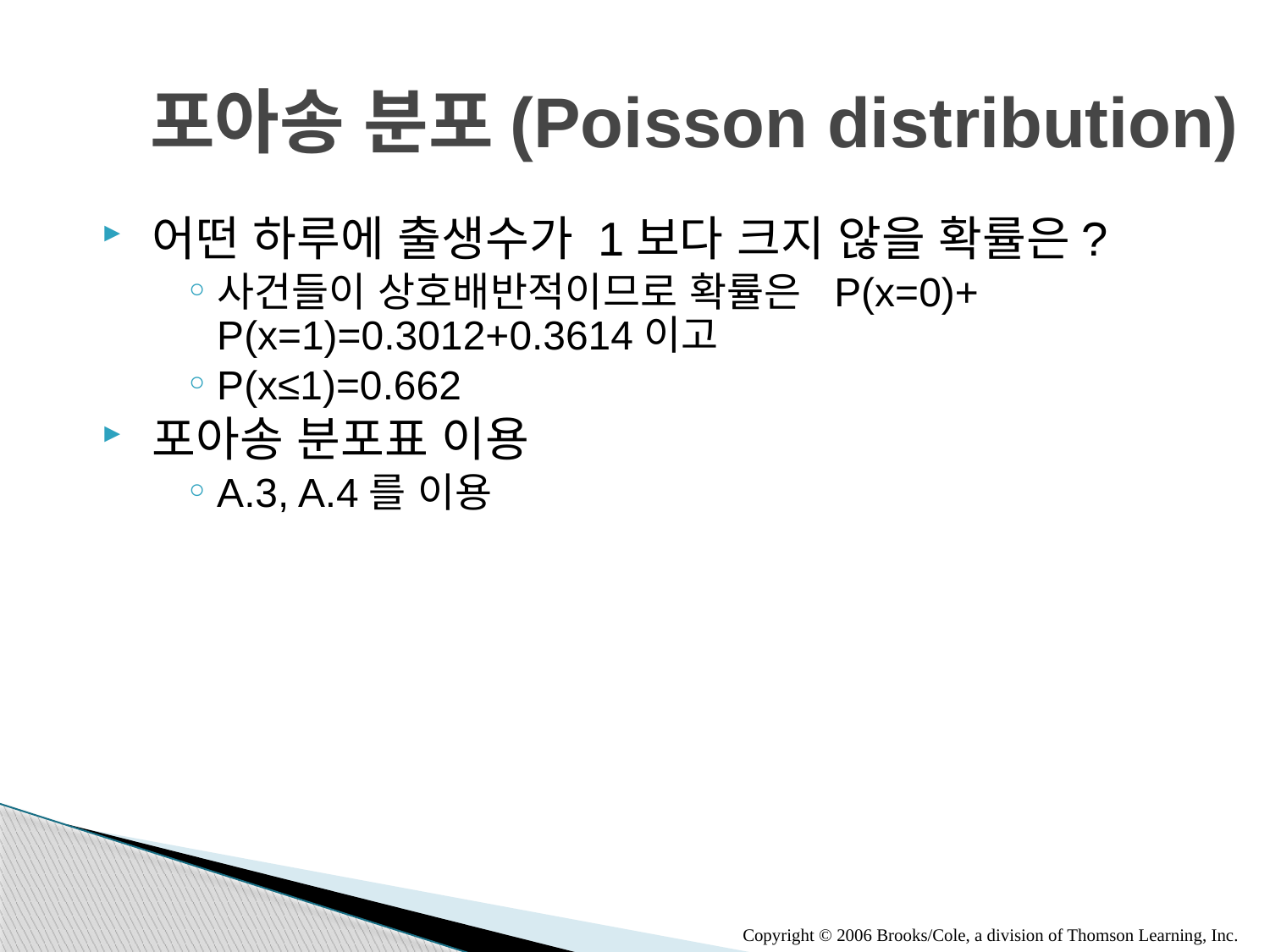

# 포아송 분포(Poisson distribution)
어떤 하루에 출생수가 1보다 크지 않을 확률은?
사건들이 상호배반적이므로 확률은  P(x=0)+ P(x=1)=0.3012+0.3614이고
P(x≤1)=0.662
포아송 분포표 이용
A.3, A.4를 이용